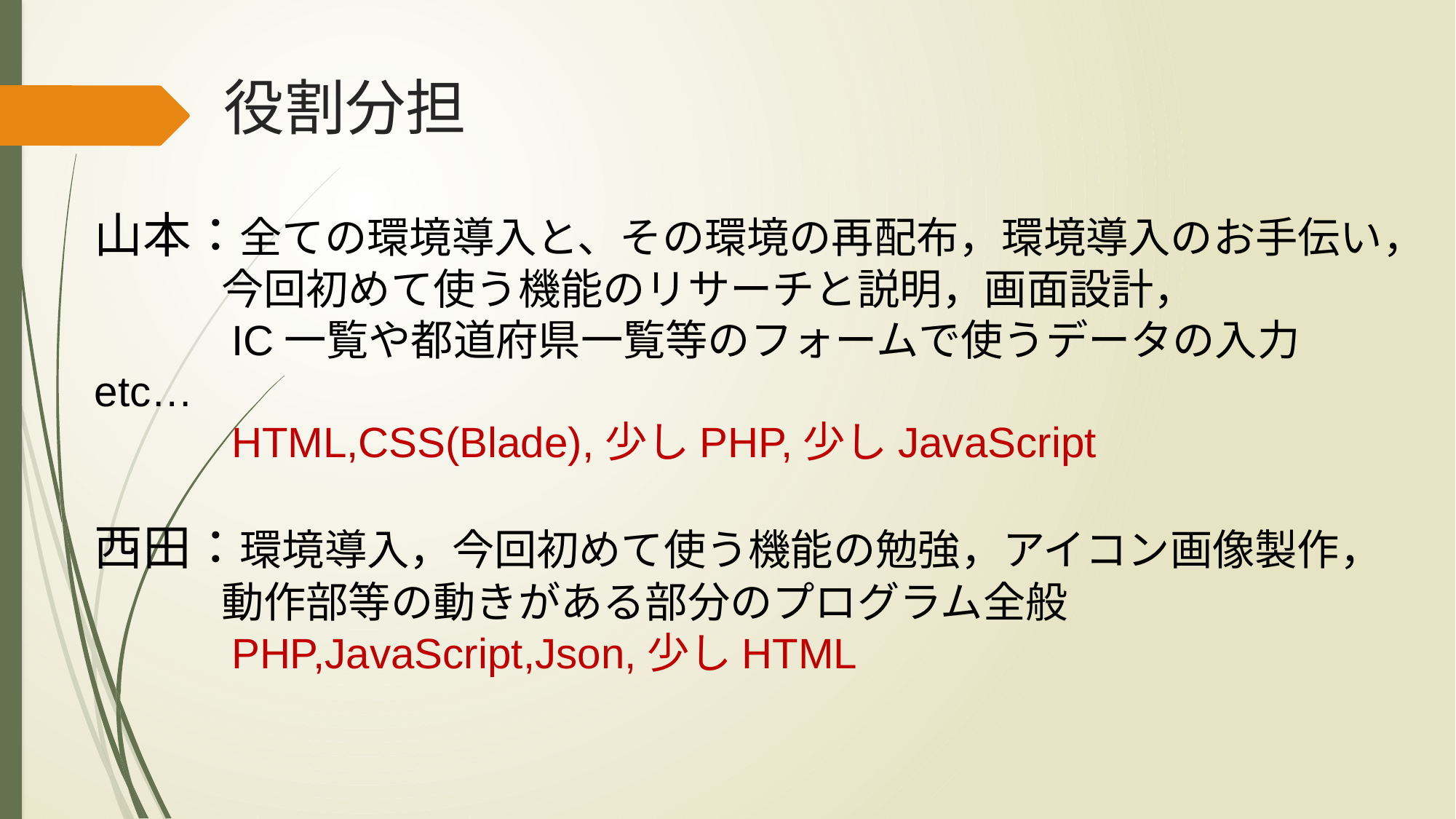

# 役割分担
山本：全ての環境導入と、その環境の再配布，環境導入のお手伝い，
　　　今回初めて使う機能のリサーチと説明，画面設計，
　　　IC一覧や都道府県一覧等のフォームで使うデータの入力　etc…
　　　HTML,CSS(Blade),少しPHP,少しJavaScript

西田：環境導入，今回初めて使う機能の勉強，アイコン画像製作，
　　　動作部等の動きがある部分のプログラム全般
　　　PHP,JavaScript,Json,少しHTML